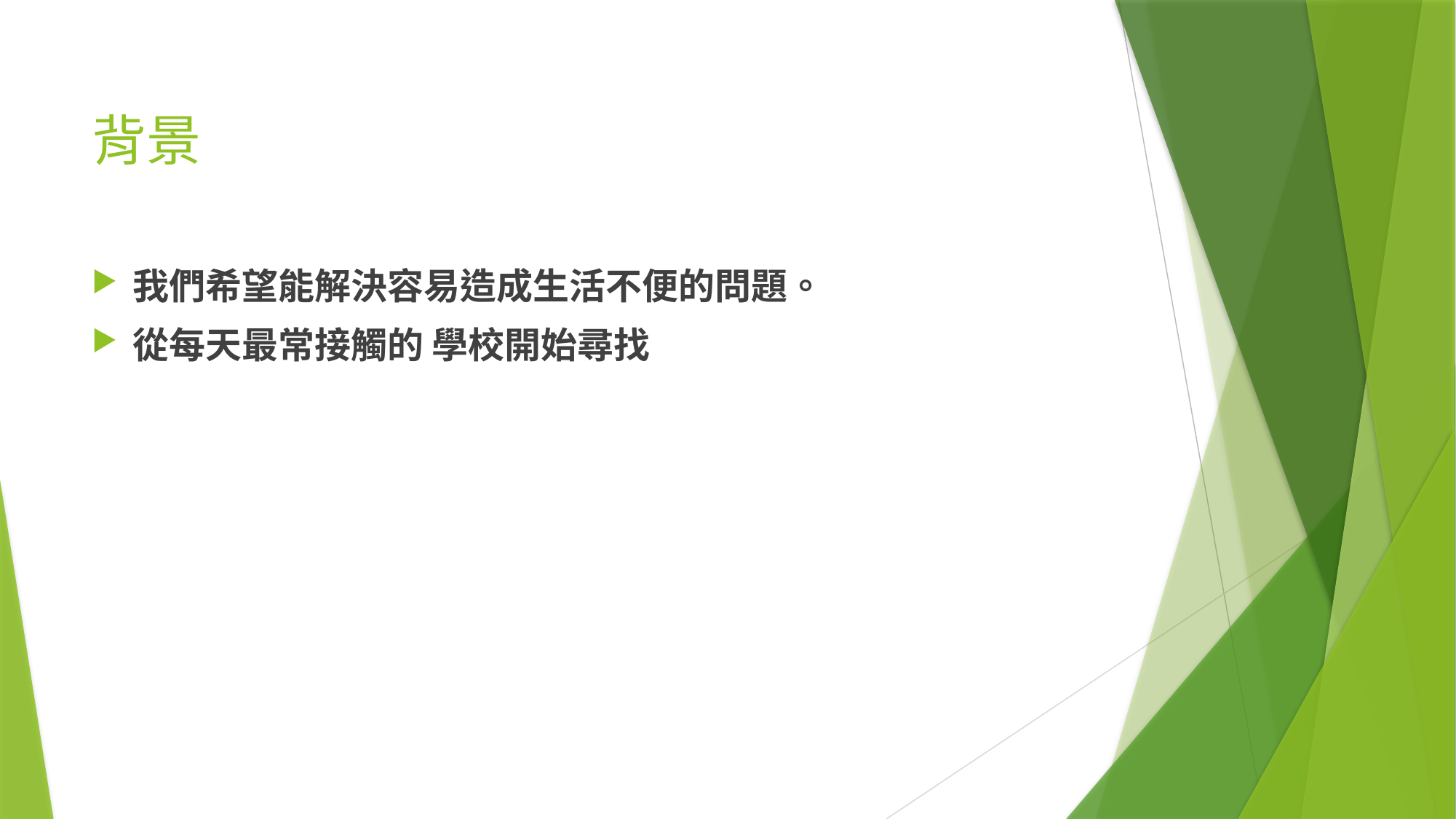

# 背景
我們希望能解決容易造成生活不便的問題。
從每天最常接觸的 學校開始尋找